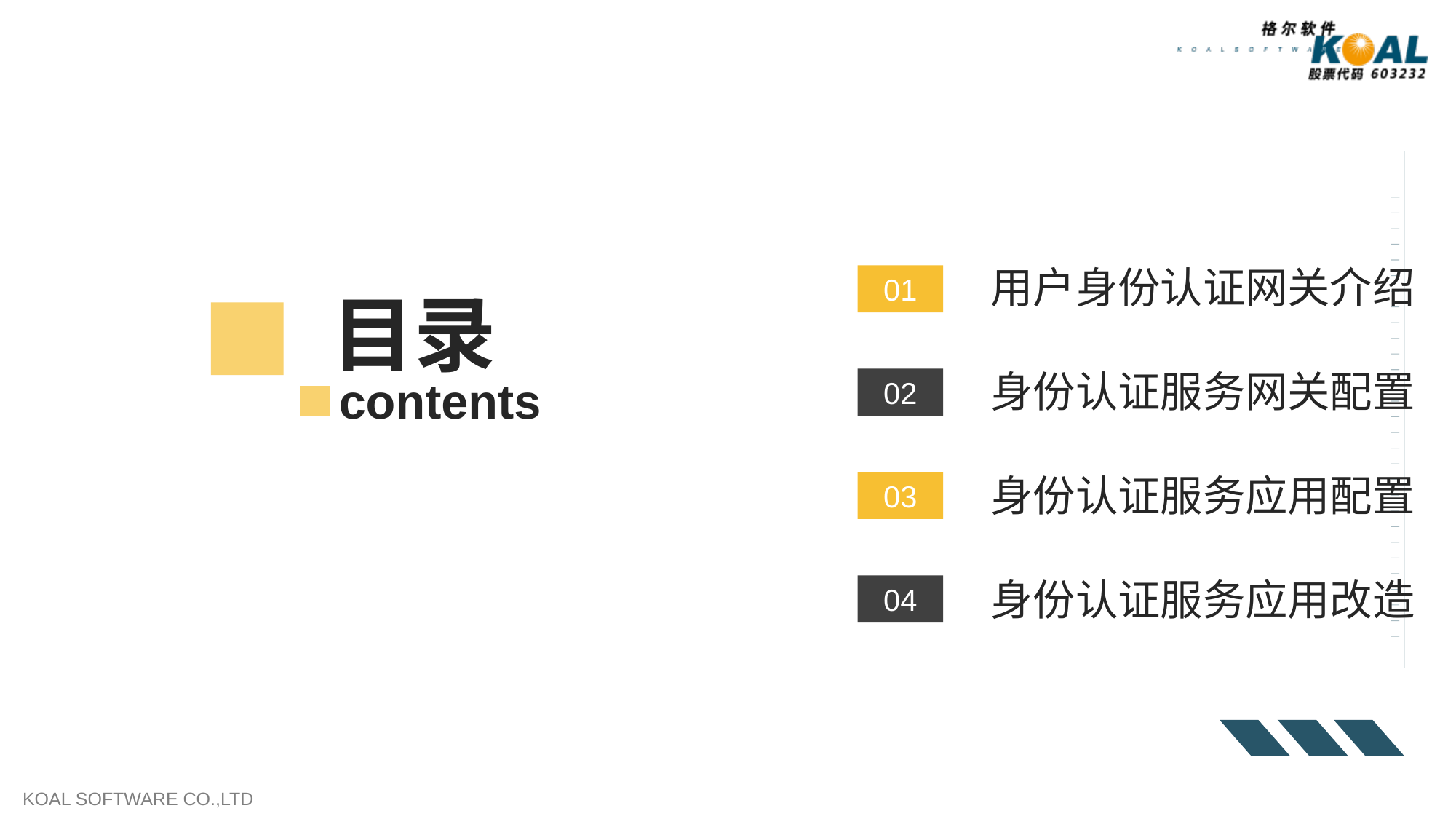

用户身份认证网关介绍
身份认证服务网关配置
身份认证服务应用配置
身份认证服务应用改造